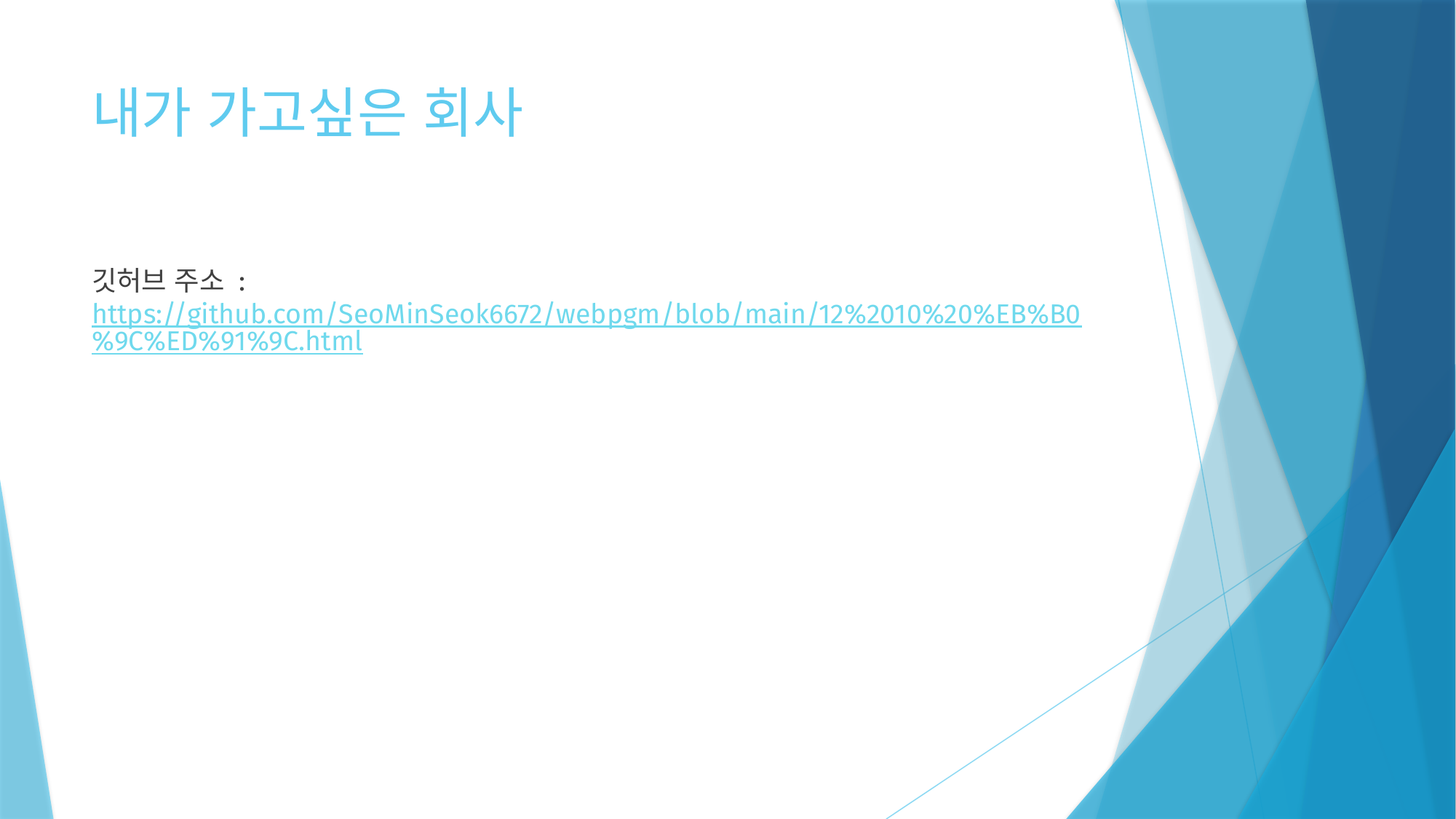

# 내가 가고싶은 회사
깃허브 주소 : https://github.com/SeoMinSeok6672/webpgm/blob/main/12%2010%20%EB%B0%9C%ED%91%9C.html